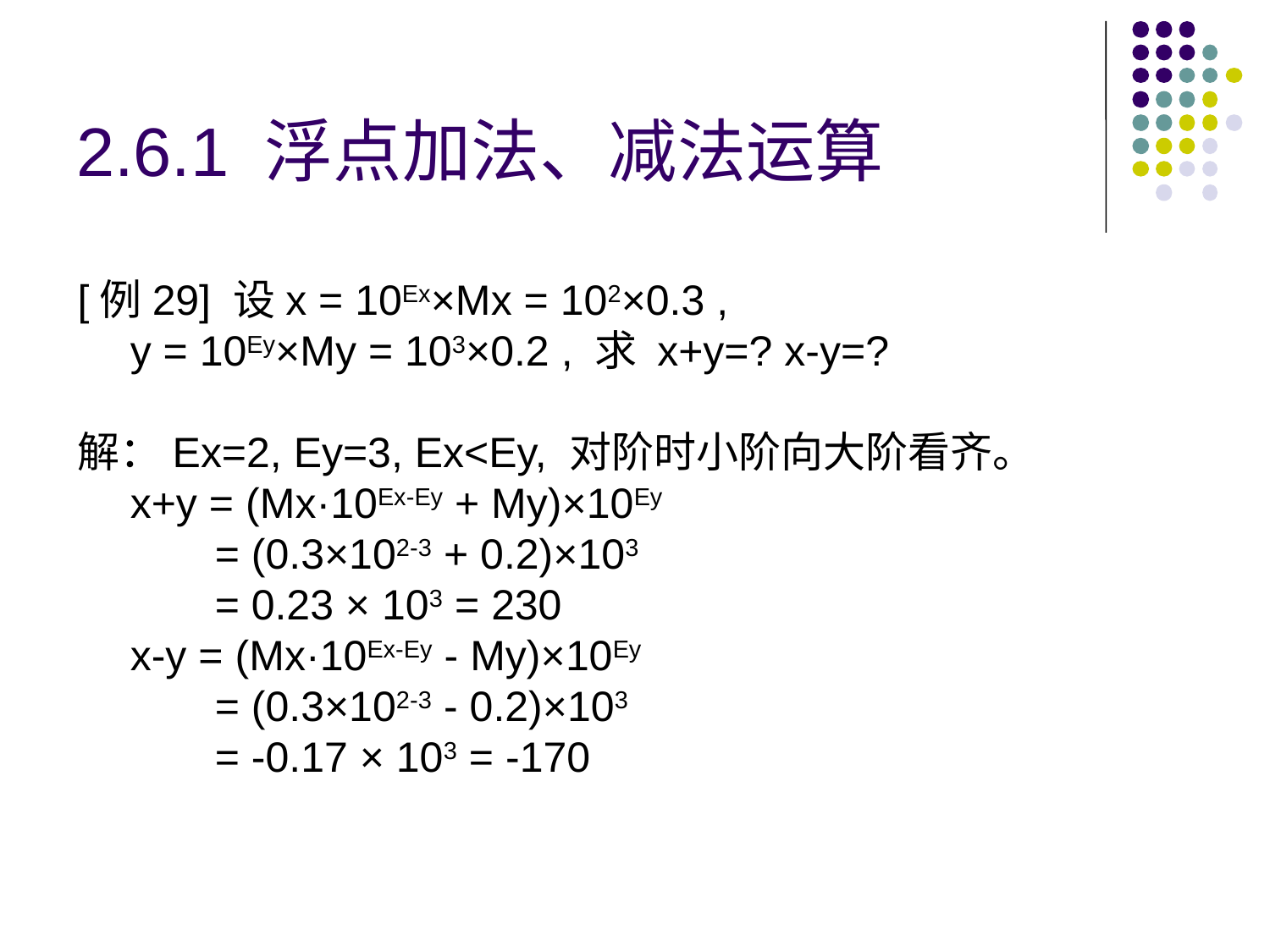

# 2.6.1 浮点加法、减法运算
[例29] 设x = 10Ex×Mx = 102×0.3 ,
　y = 10Ey×My = 103×0.2 , 求 x+y=? x-y=?
解：Ex=2, Ey=3, Ex<Ey, 对阶时小阶向大阶看齐。
　x+y = (Mx·10Ex-Ey + My)×10Ey
　　　= (0.3×102-3 + 0.2)×103
　　　= 0.23 × 103 = 230
　x-y = (Mx·10Ex-Ey - My)×10Ey
　　　= (0.3×102-3 - 0.2)×103
　　　= -0.17 × 103 = -170
192